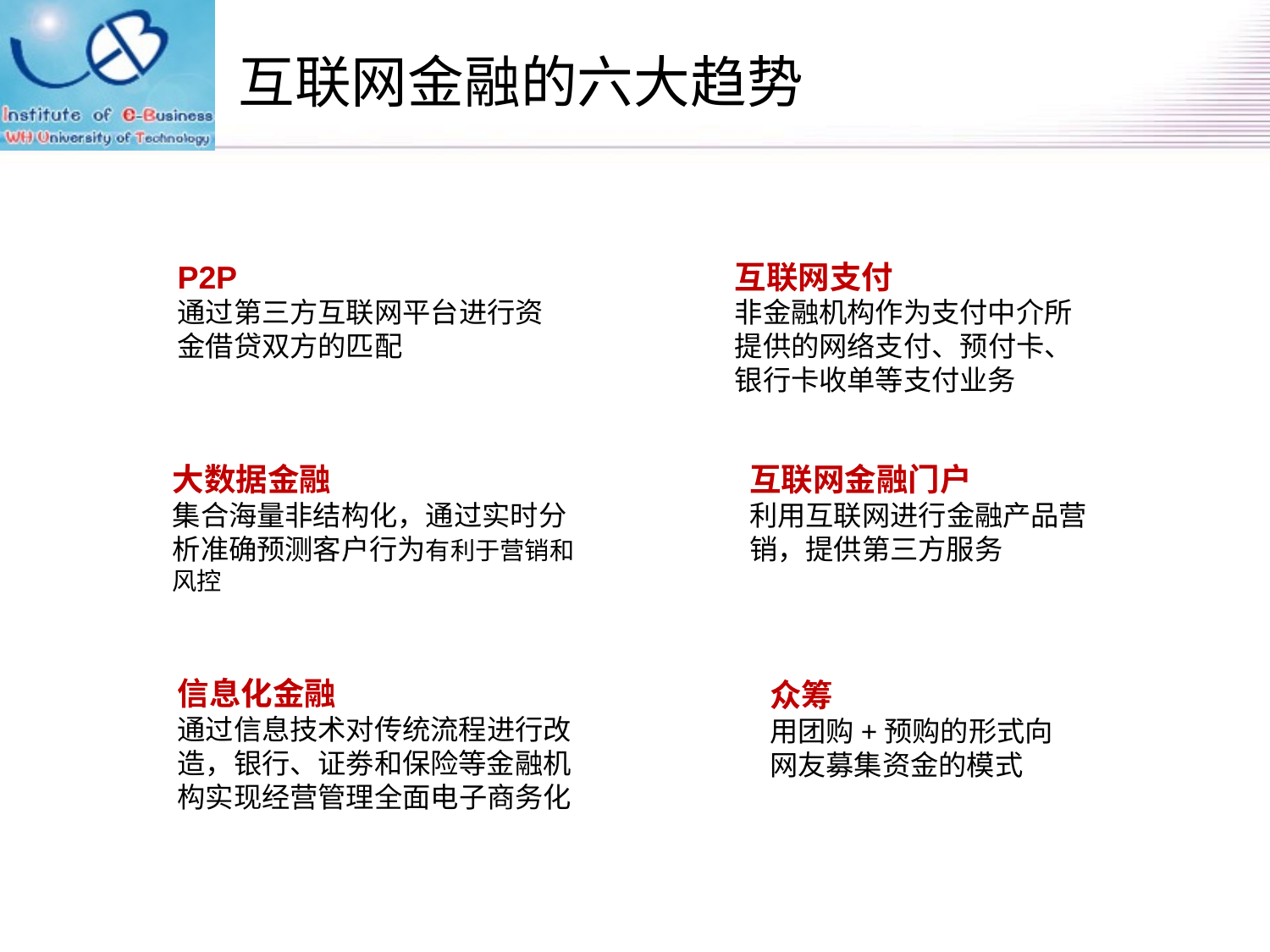

# 互联网金融的六大趋势

P2P
通过第三方互联网平台进行资金借贷双方的匹配

互联网支付
非金融机构作为支付中介所提供的网络支付、预付卡、银行卡收单等支付业务
大数据金融
集合海量非结构化，通过实时分析准确预测客户行为有利于营销和风控

互联网金融门户
利用互联网进行金融产品营销，提供第三方服务
信息化金融
通过信息技术对传统流程进行改造，银行、证劵和保险等金融机构实现经营管理全面电子商务化

众筹
用团购+预购的形式向网友募集资金的模式